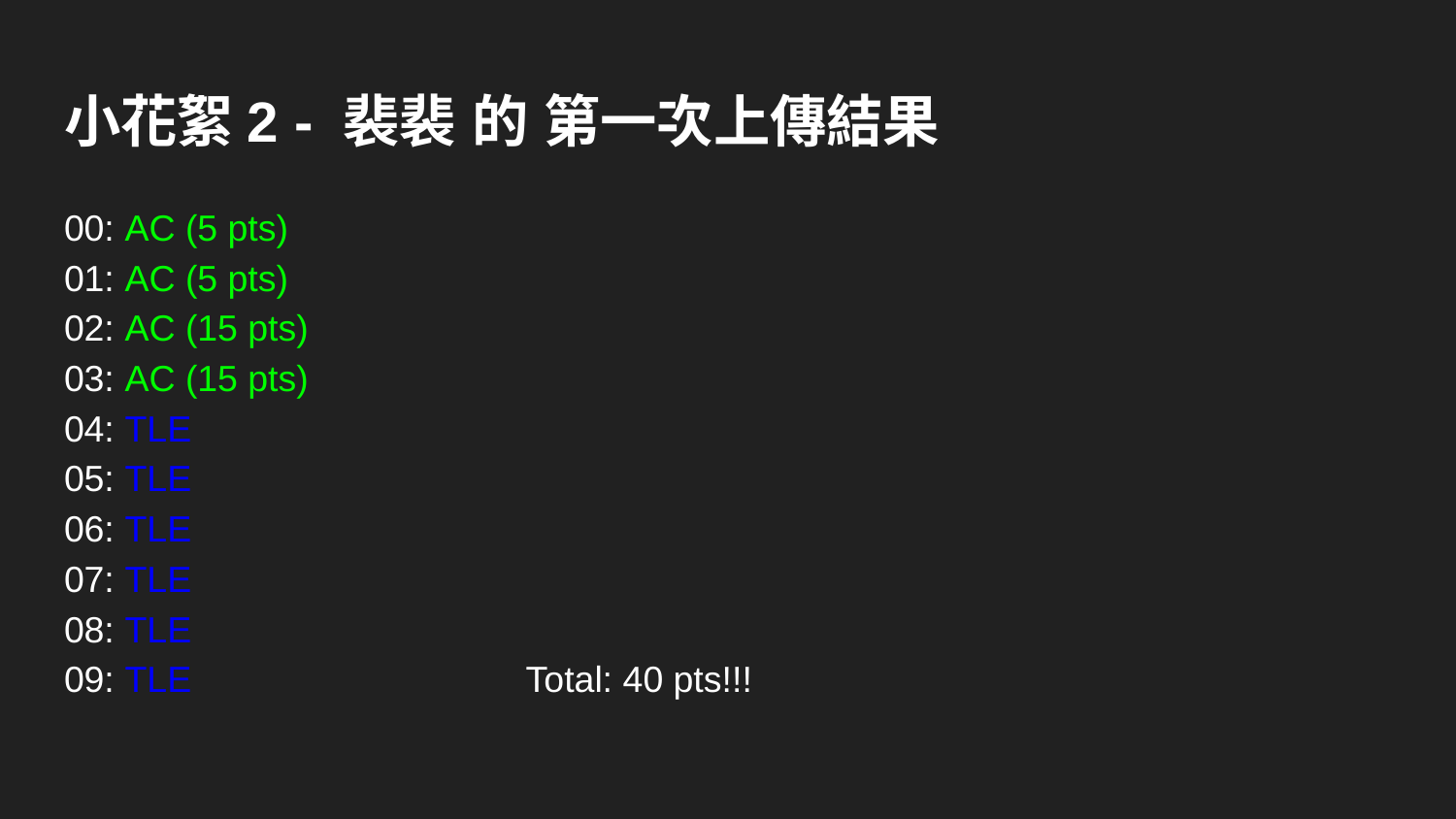

# 小花絮2 - 裴裴 的 第一次上傳結果

00: AC (5 pts)
01: AC (5 pts)
02: AC (15 pts)
03: AC (15 pts)
04: TLE
05: TLE
06: TLE
07: TLE
08: TLE
09: TLE                                 Total: 40 pts!!!